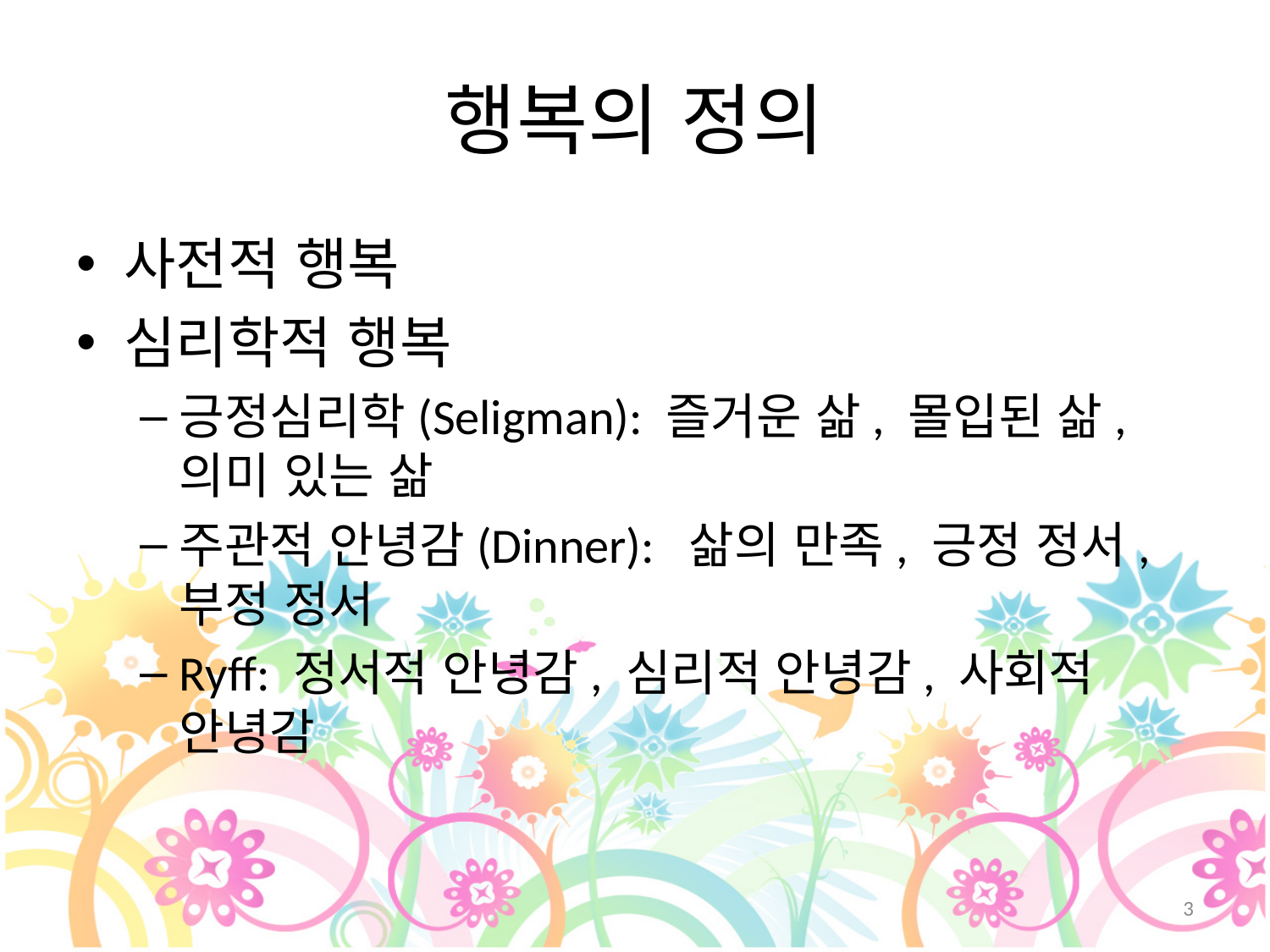

# 행복의 정의
사전적 행복
심리학적 행복
긍정심리학(Seligman): 즐거운 삶, 몰입된 삶, 의미 있는 삶
주관적 안녕감(Dinner):  삶의 만족, 긍정 정서, 부정 정서
Ryff: 정서적 안녕감, 심리적 안녕감, 사회적 안녕감

3